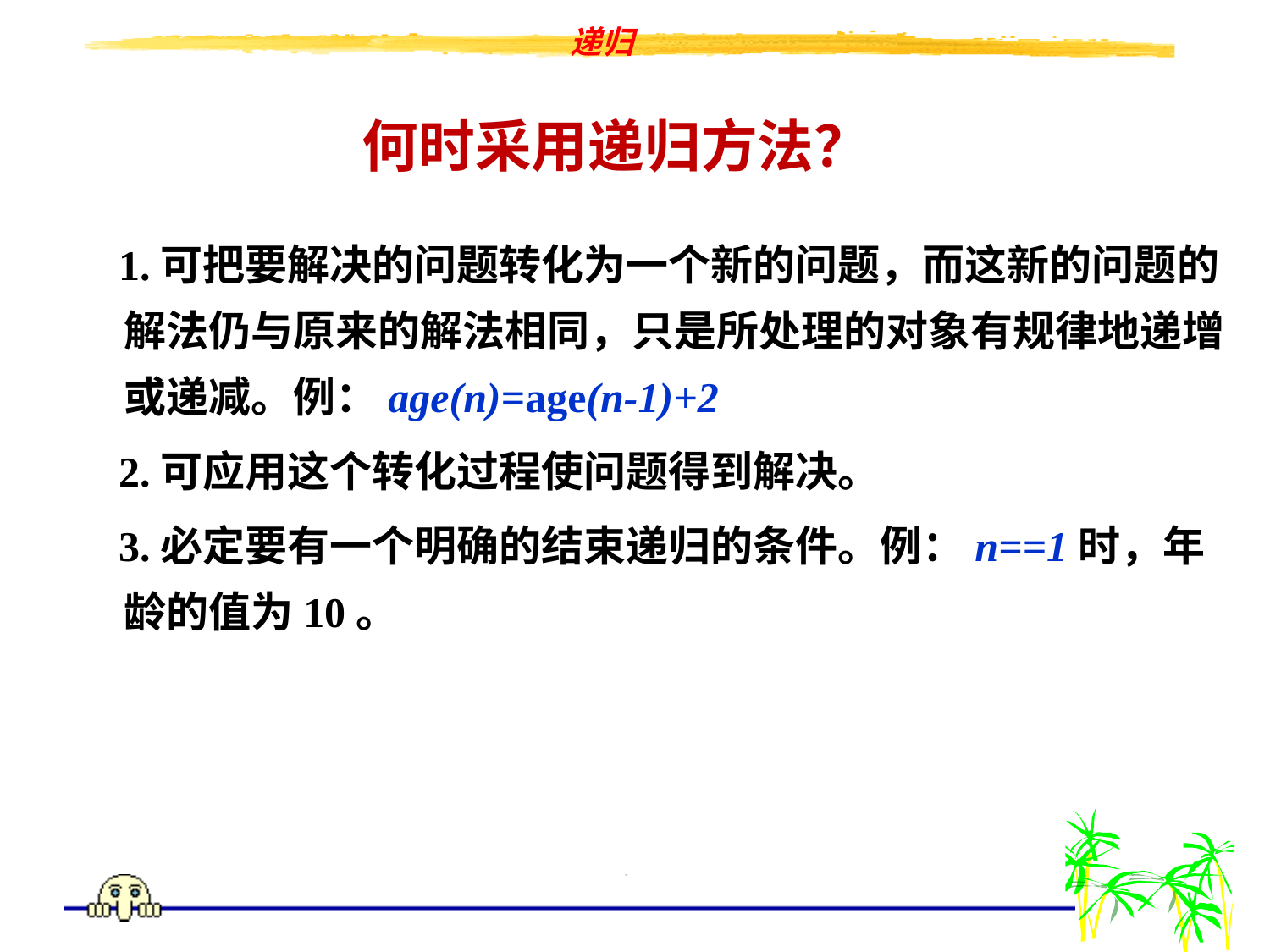

何时采用递归方法？
    1.可把要解决的问题转化为一个新的问题，而这新的问题的解法仍与原来的解法相同，只是所处理的对象有规律地递增或递减。例：age(n)=age(n-1)+2
    2.可应用这个转化过程使问题得到解决。
    3.必定要有一个明确的结束递归的条件。例：n==1时，年龄的值为10。